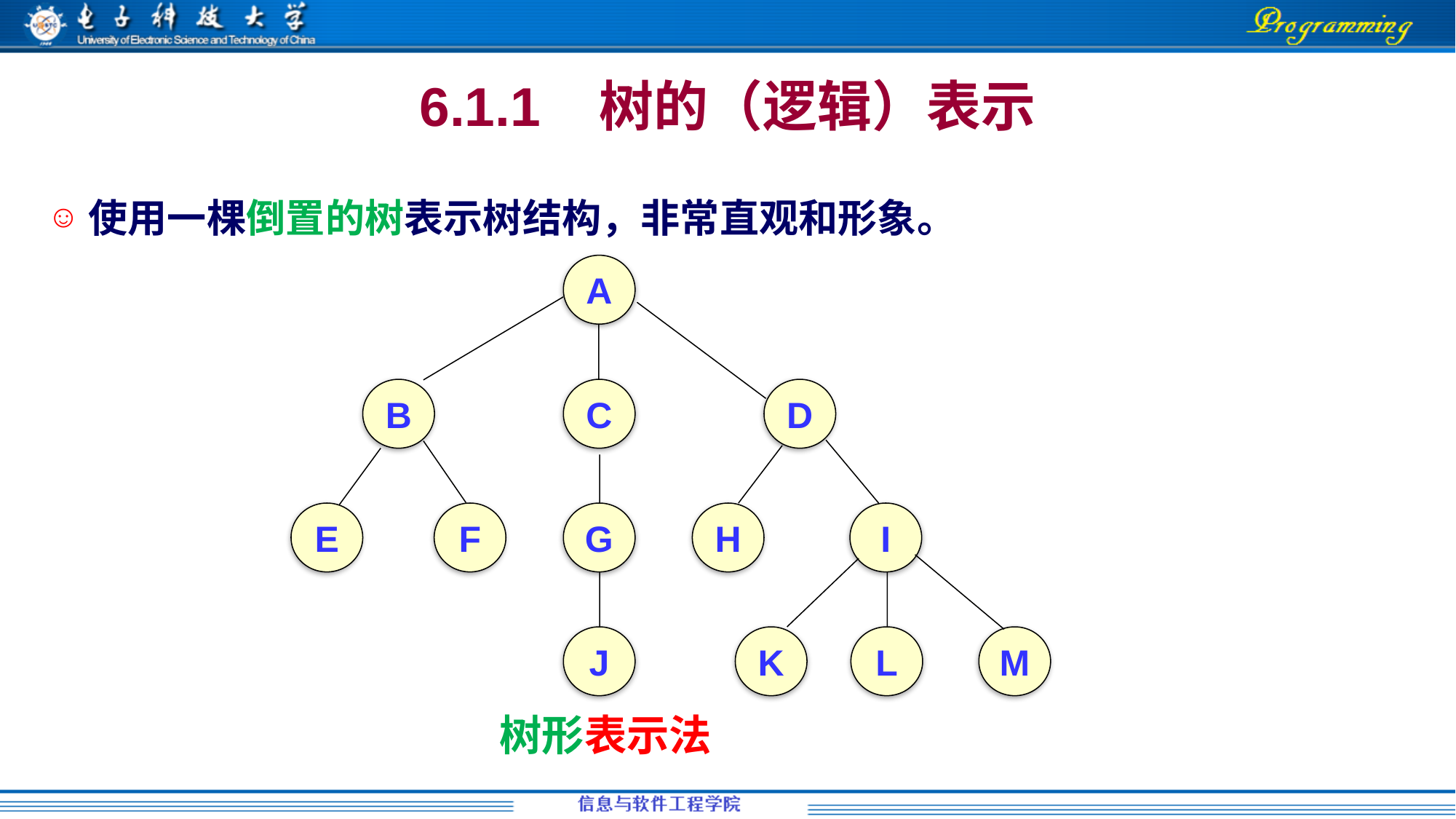

# 6.1.1   树的（逻辑）表示
使用一棵倒置的树表示树结构，非常直观和形象。

A

B
C
D

E
F
G
H
I

J
K
L
M
树形表示法